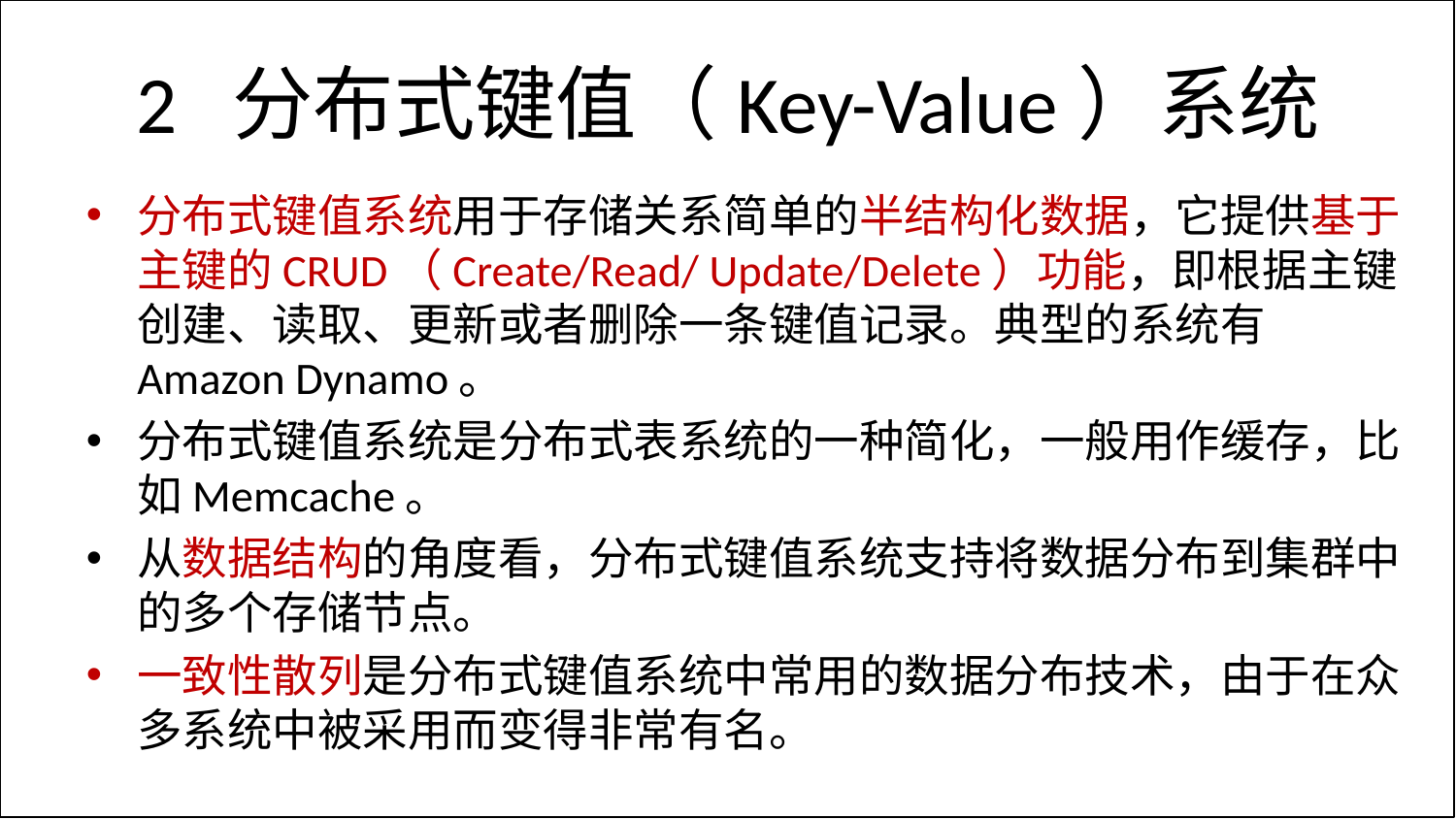

# 2  分布式键值（Key-Value）系统
分布式键值系统用于存储关系简单的半结构化数据，它提供基于主键的CRUD（Create/Read/ Update/Delete）功能，即根据主键创建、读取、更新或者删除一条键值记录。典型的系统有Amazon Dynamo。
分布式键值系统是分布式表系统的一种简化，一般用作缓存，比如Memcache。
从数据结构的角度看，分布式键值系统支持将数据分布到集群中的多个存储节点。
一致性散列是分布式键值系统中常用的数据分布技术，由于在众多系统中被采用而变得非常有名。